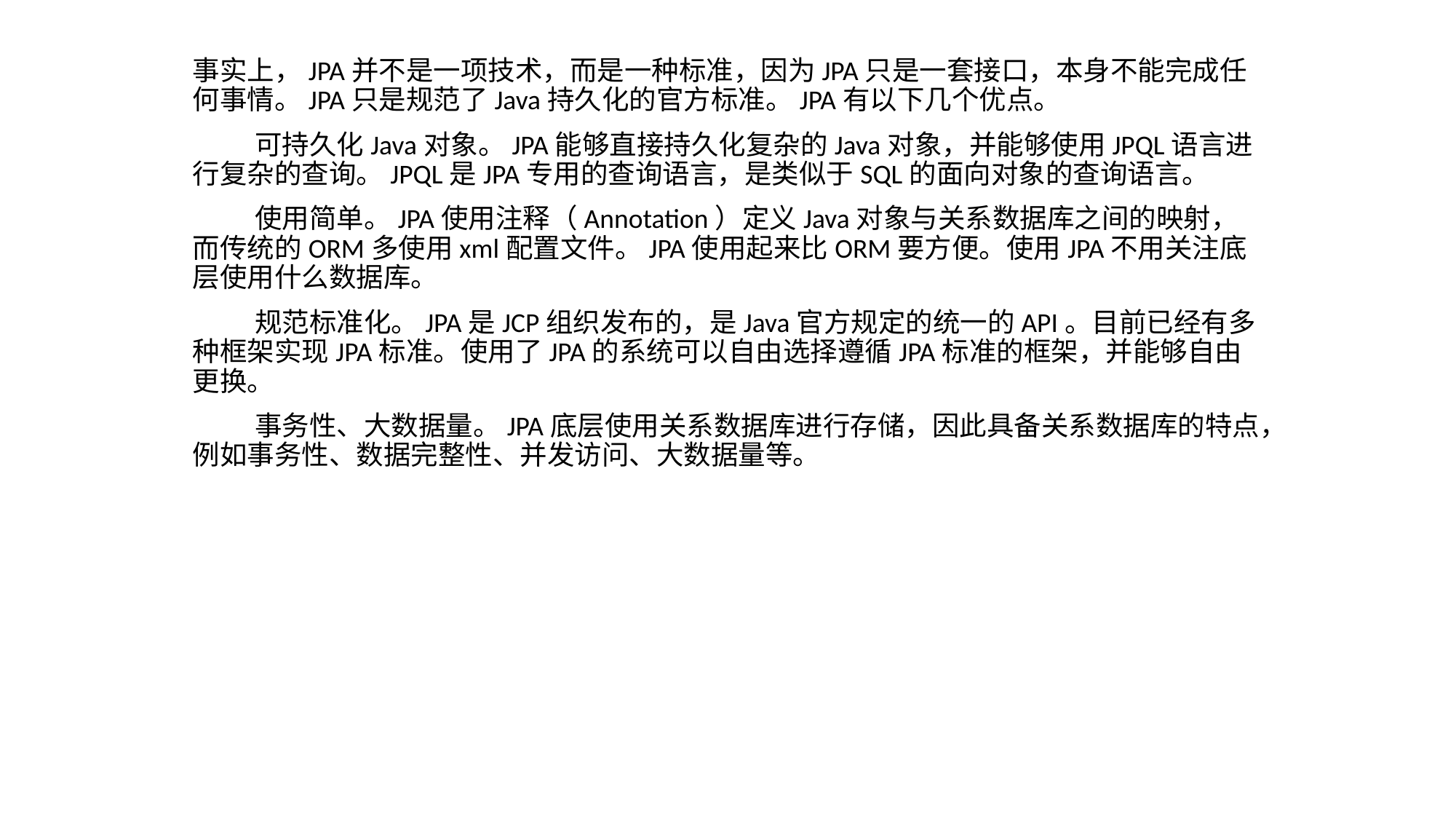

事实上，JPA并不是一项技术，而是一种标准，因为JPA只是一套接口，本身不能完成任何事情。JPA只是规范了Java持久化的官方标准。JPA有以下几个优点。
         可持久化Java对象。JPA能够直接持久化复杂的Java对象，并能够使用JPQL语言进行复杂的查询。JPQL是JPA专用的查询语言，是类似于SQL的面向对象的查询语言。
         使用简单。JPA使用注释（Annotation）定义Java对象与关系数据库之间的映射，而传统的ORM多使用xml配置文件。JPA使用起来比ORM要方便。使用JPA不用关注底层使用什么数据库。
         规范标准化。JPA是JCP组织发布的，是Java官方规定的统一的API。目前已经有多种框架实现JPA标准。使用了JPA的系统可以自由选择遵循JPA标准的框架，并能够自由更换。
         事务性、大数据量。JPA底层使用关系数据库进行存储，因此具备关系数据库的特点，例如事务性、数据完整性、并发访问、大数据量等。